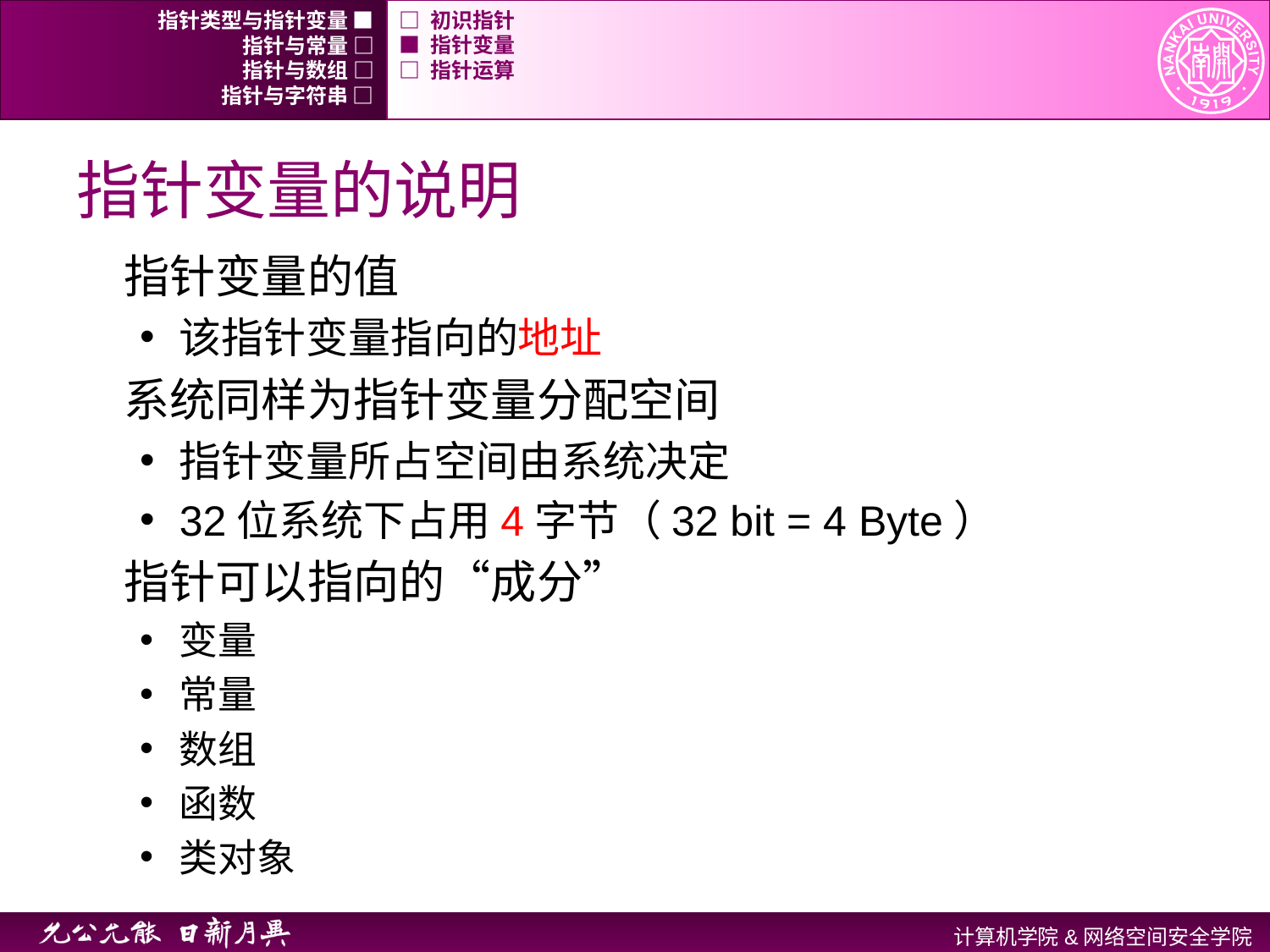

指针类型与指针变量 ■
□ 初识指针
指针与常量 □
■ 指针变量
指针与数组 □
□ 指针运算
指针与字符串 □

# 指针变量的说明
指针变量的值
该指针变量指向的地址
系统同样为指针变量分配空间
指针变量所占空间由系统决定
32位系统下占用4字节（32 bit = 4 Byte）
指针可以指向的“成分”
变量
常量
数组
函数
类对象